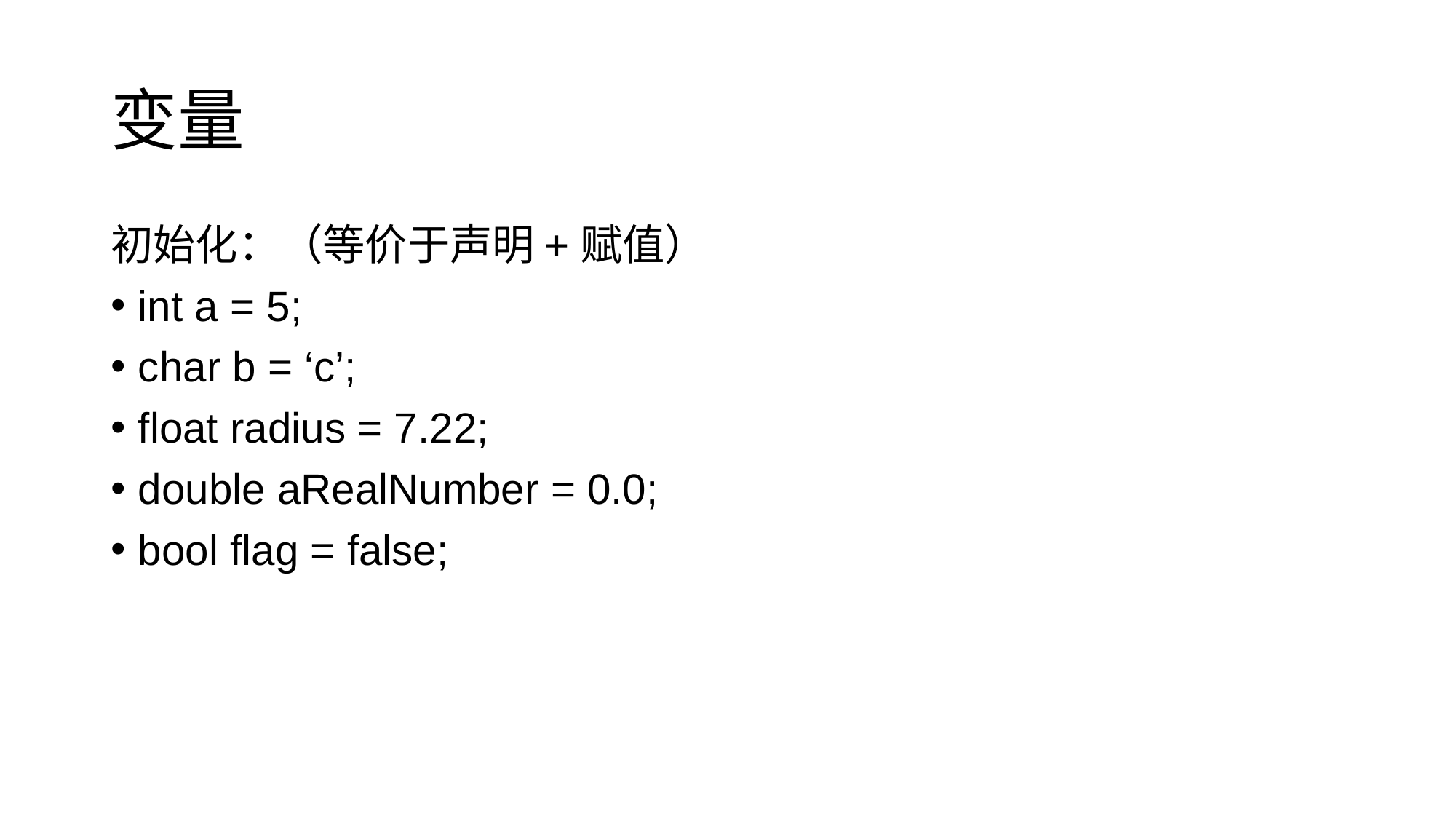

# 变量
初始化：（等价于声明+赋值）
int a = 5;
char b = ‘c’;
float radius = 7.22;
double aRealNumber = 0.0;
bool flag = false;